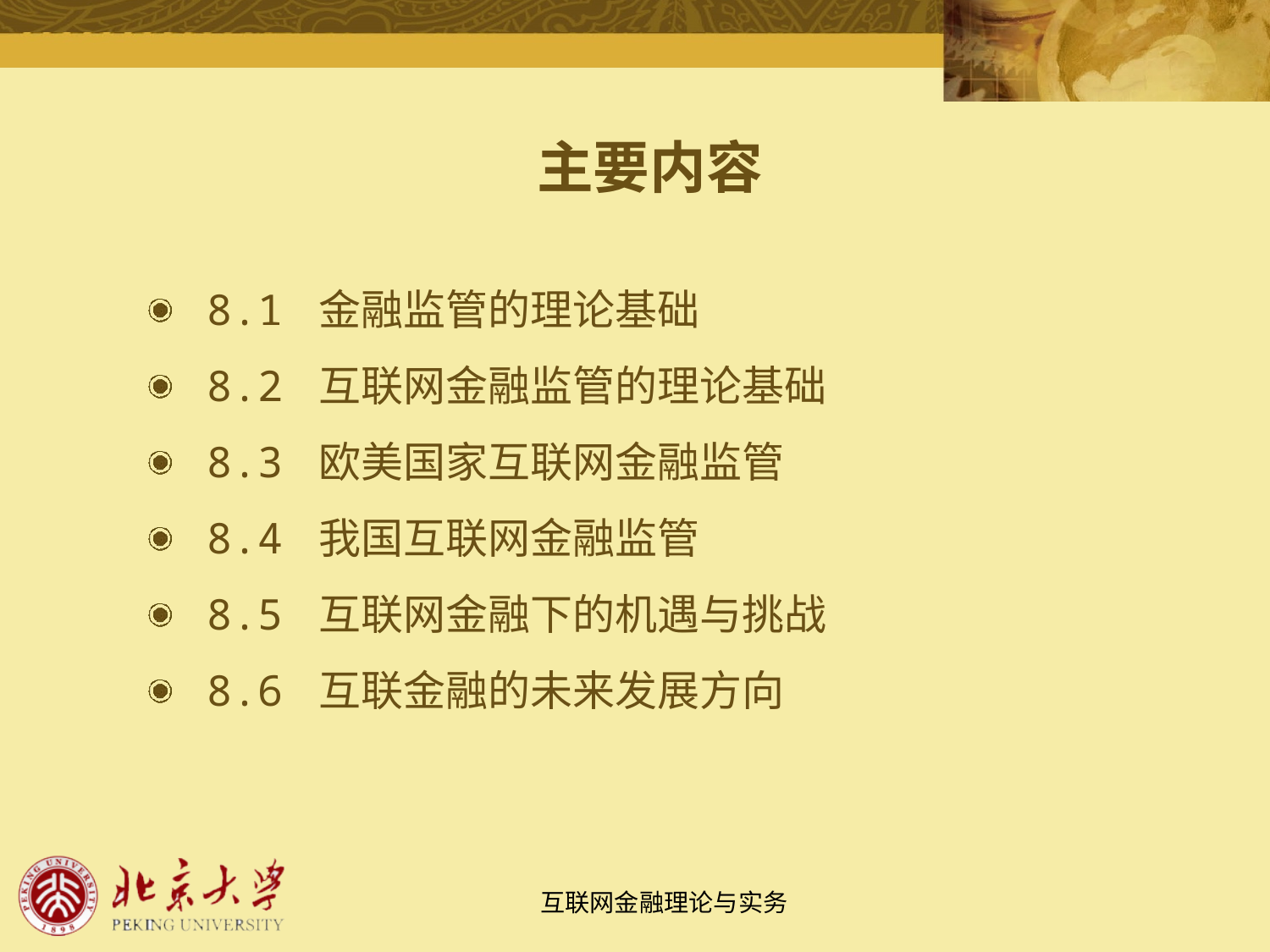

主要内容
 8.1 金融监管的理论基础
 8.2 互联网金融监管的理论基础
 8.3 欧美国家互联网金融监管
 8.4 我国互联网金融监管
 8.5 互联网金融下的机遇与挑战
 8.6 互联金融的未来发展方向